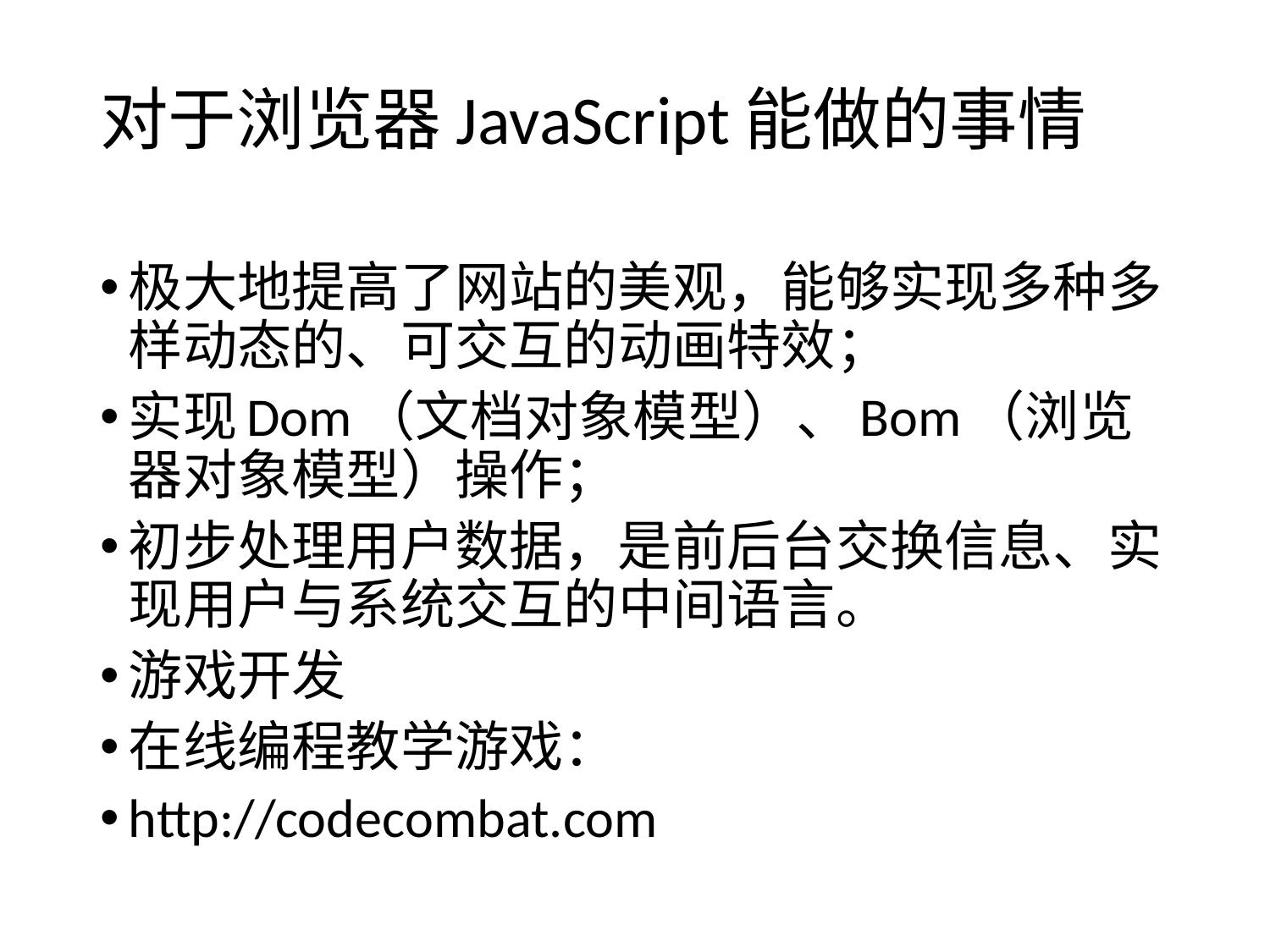

# 对于浏览器JavaScript能做的事情
极大地提高了网站的美观，能够实现多种多样动态的、可交互的动画特效；
实现Dom（文档对象模型）、Bom（浏览器对象模型）操作；
初步处理用户数据，是前后台交换信息、实现用户与系统交互的中间语言。
游戏开发
在线编程教学游戏：
http://codecombat.com